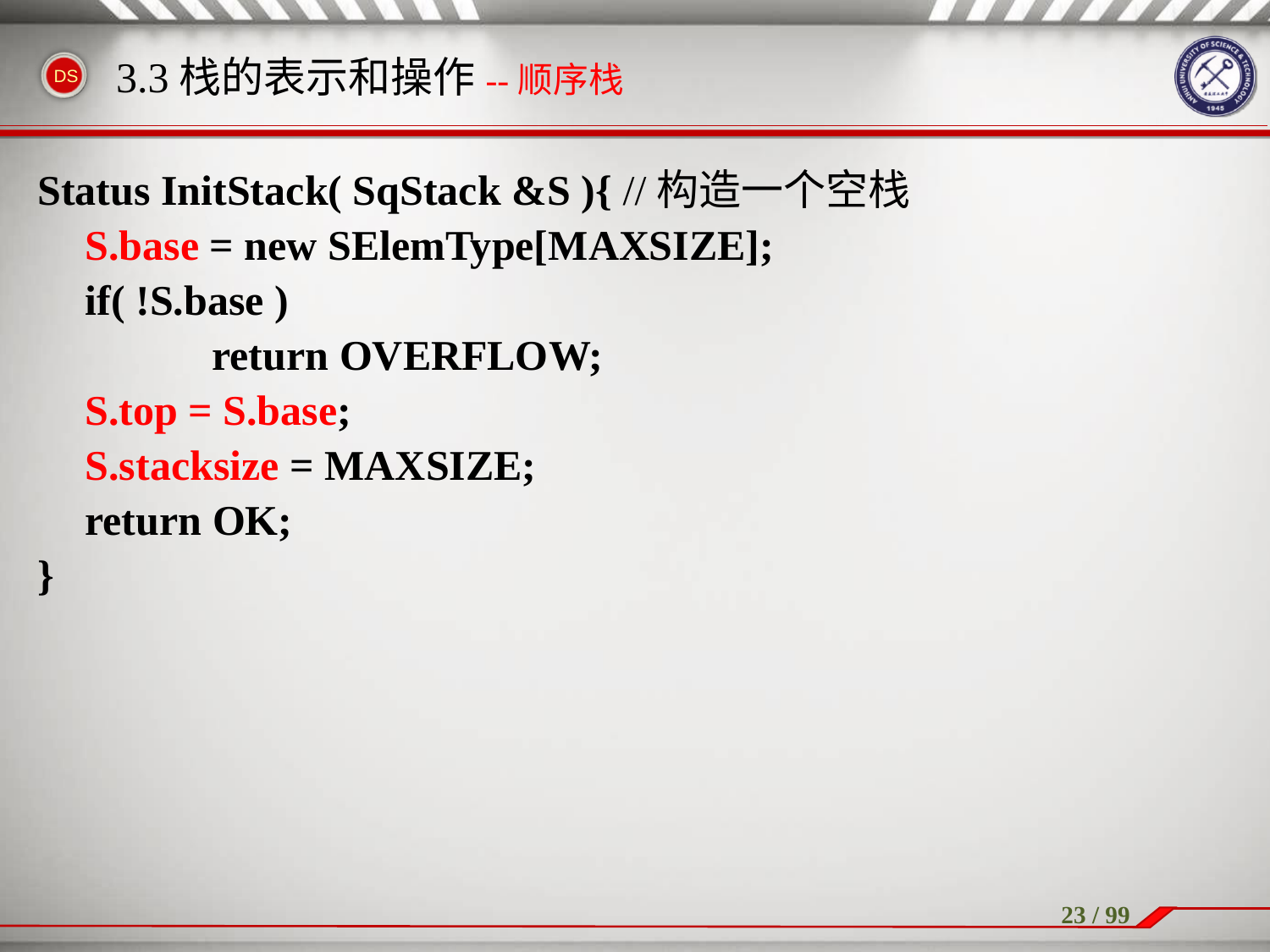

# 3.3栈的表示和操作--顺序栈
Status InitStack( SqStack &S ){ //构造一个空栈
	S.base = new SElemType[MAXSIZE];
	if( !S.base )
		return OVERFLOW;
	S.top = S.base;
	S.stacksize = MAXSIZE;
	return OK;
}